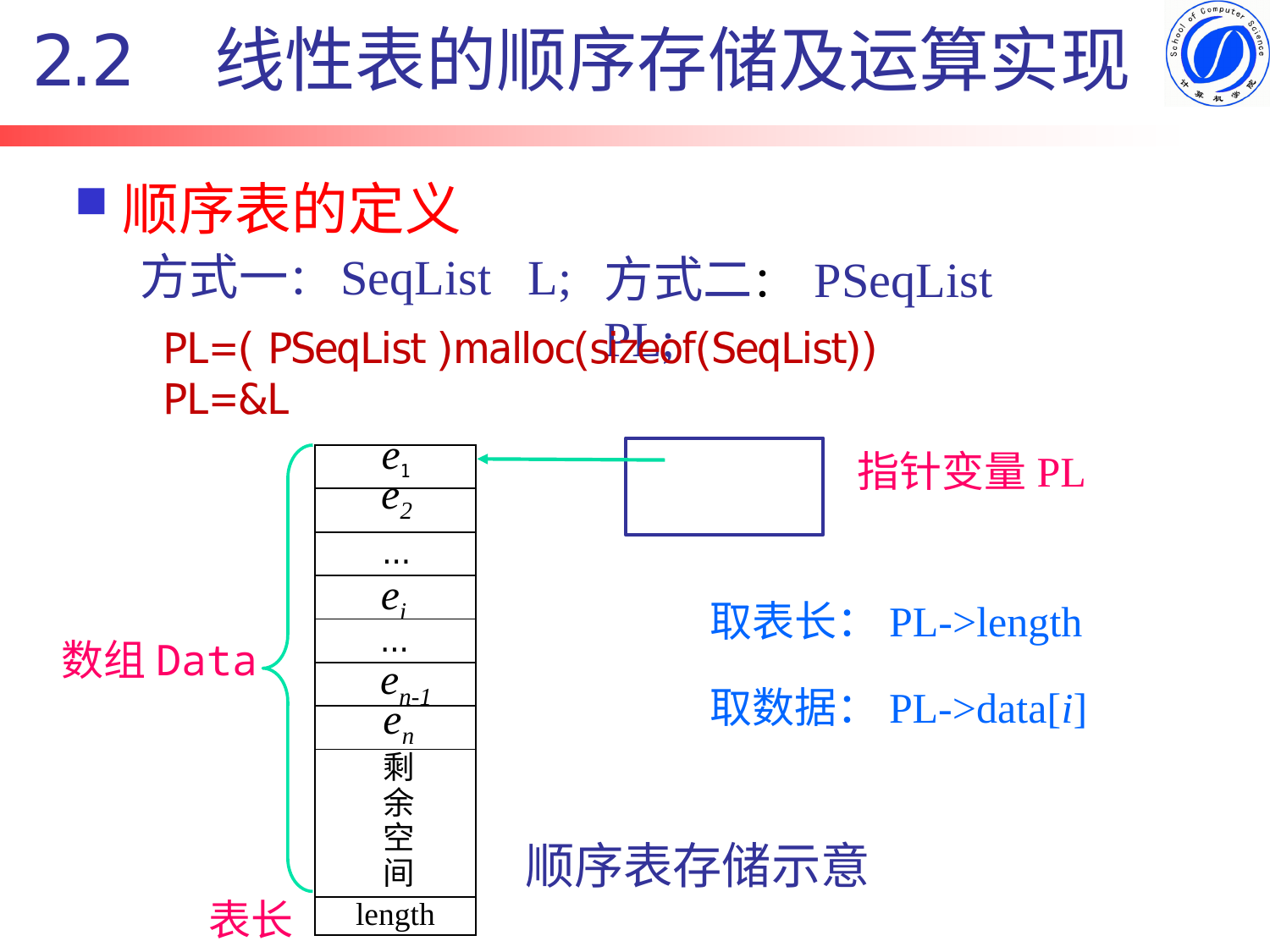

# 2.2   线性表的顺序存储及运算实现
顺序表的定义
方式一：SeqList   L;
方式二： PSeqList  PL;
PL=( PSeqList )malloc(sizeof(SeqList))
PL=&L
e1
e2
...
ei
...
en-1
en
剩余空间

指针变量PL

|  |
| --- |
|  |
|  |
|  |
|  |
|  |
|  |
|  |
| length |
取表长：PL->length
数组Data
取数据：PL->data[i]
顺序表存储示意
表长